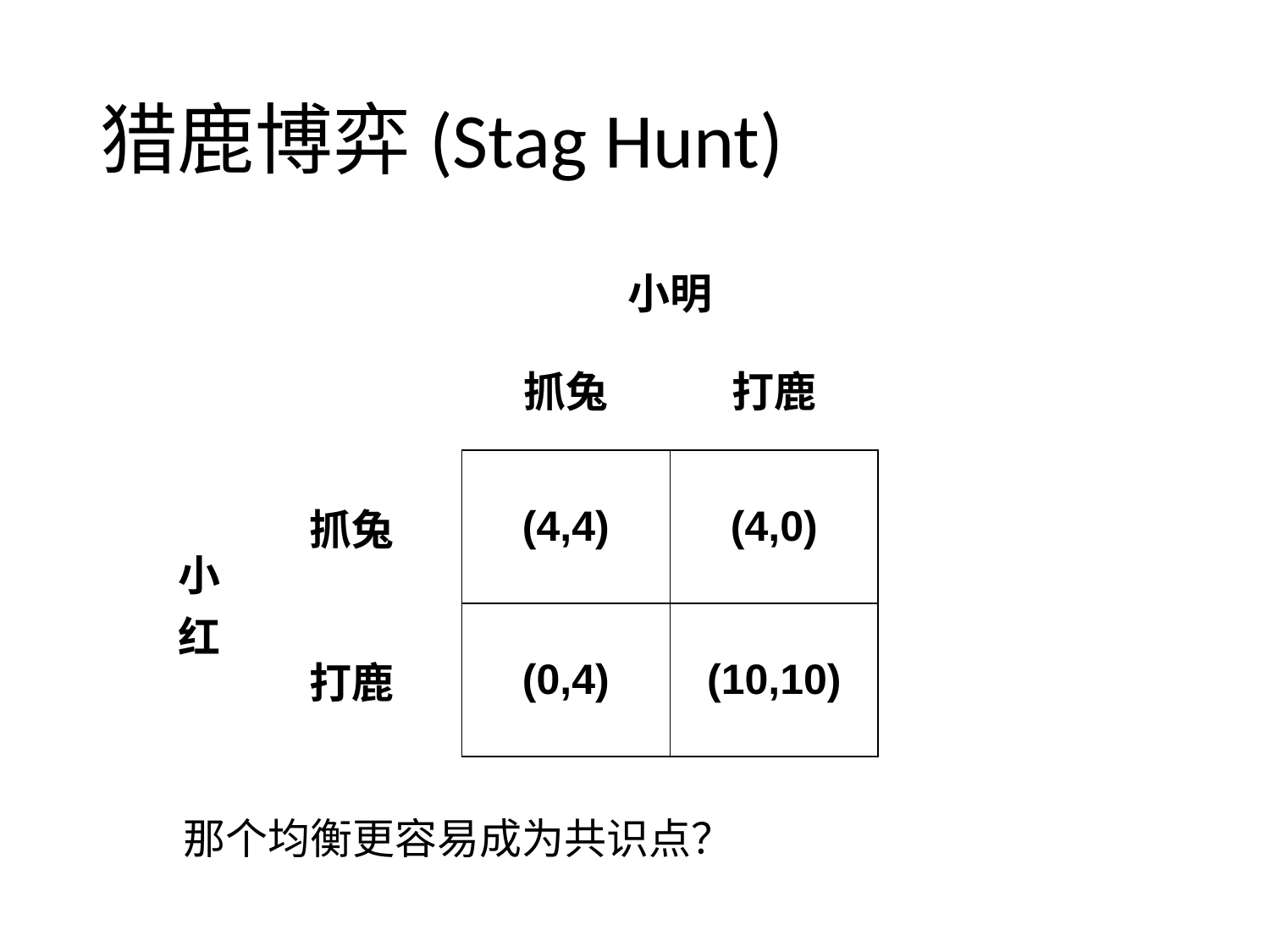

# 猎鹿博弈(Stag Hunt)
|  |  | 小明 |  |
| --- | --- | --- | --- |
|  |  | 抓兔 | 打鹿 |
| 小红 | 抓兔 | (4,4) | (4,0) |
|  | 打鹿 | (0,4) | (10,10) |

那个均衡更容易成为共识点？